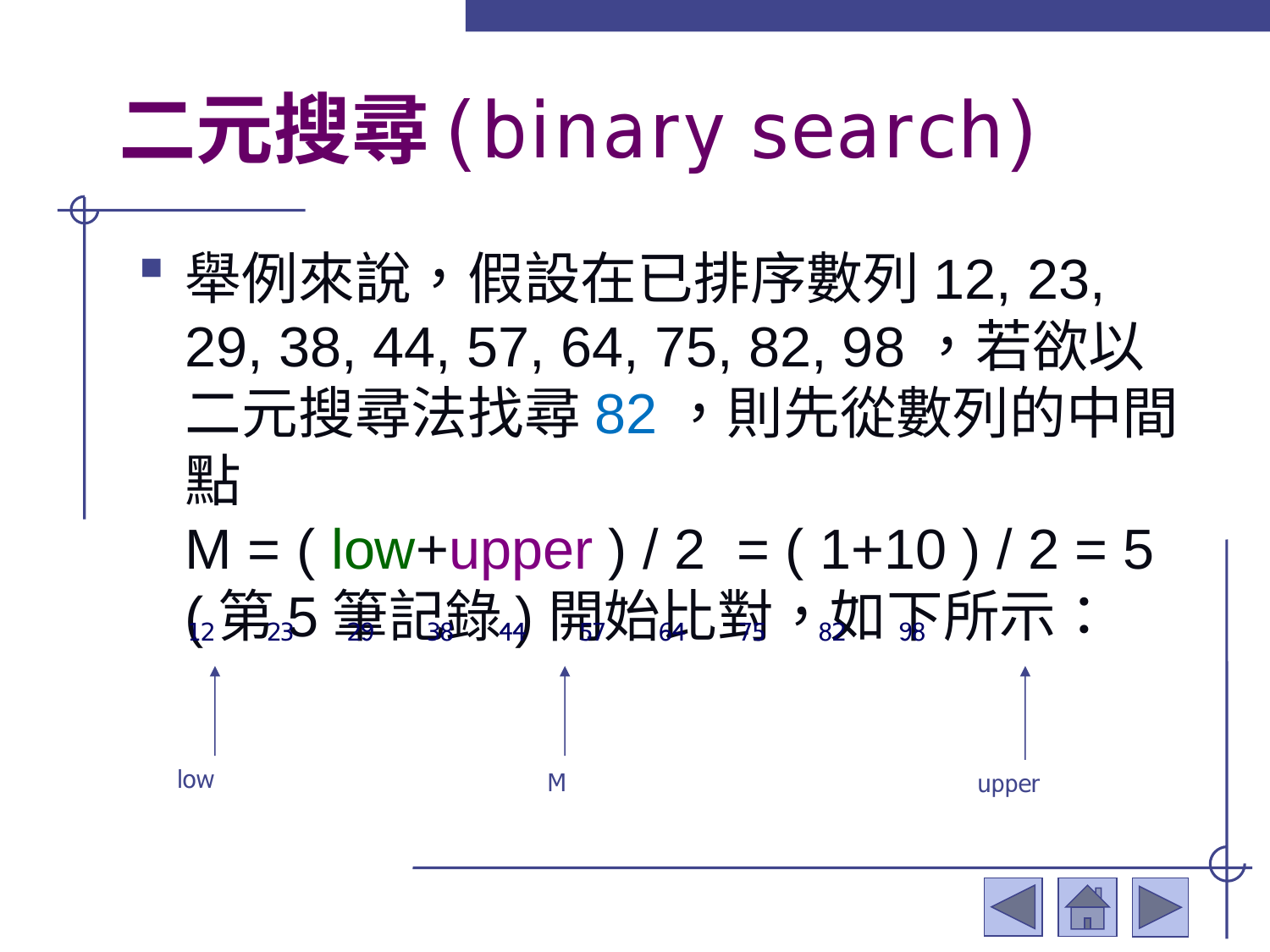

# 二元搜尋(binary search)
舉例來說，假設在已排序數列12, 23, 29, 38, 44, 57, 64, 75, 82, 98，若欲以二元搜尋法找尋82，則先從數列的中間點
M = ( low+upper ) / 2  = ( 1+10 ) / 2 = 5
(第5筆記錄)開始比對，如下所示：
12       23       29       38      44       57       64       75       82       98

low
M
upper